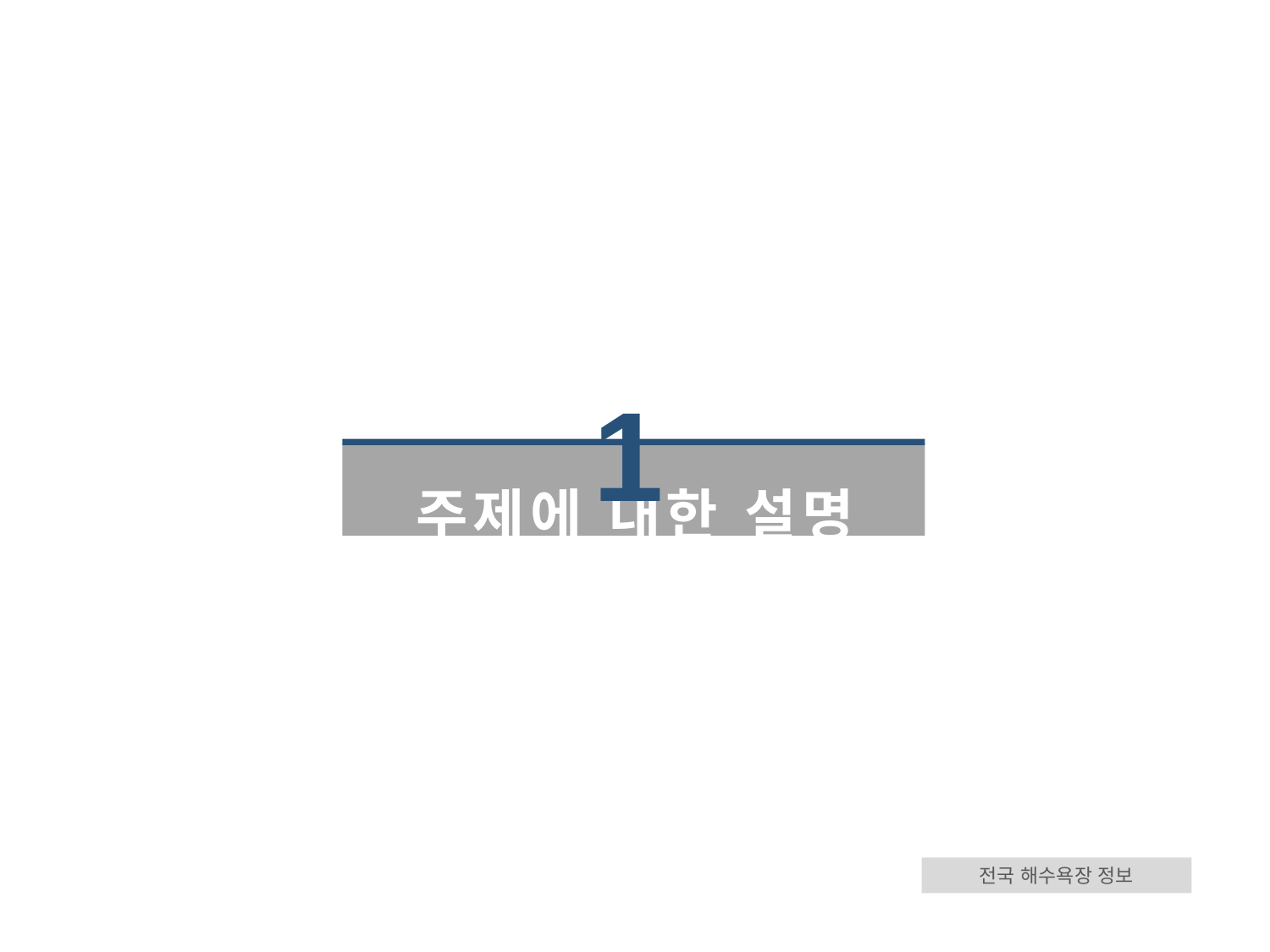

1
주제에 대한 설명

전국 해수욕장 정보